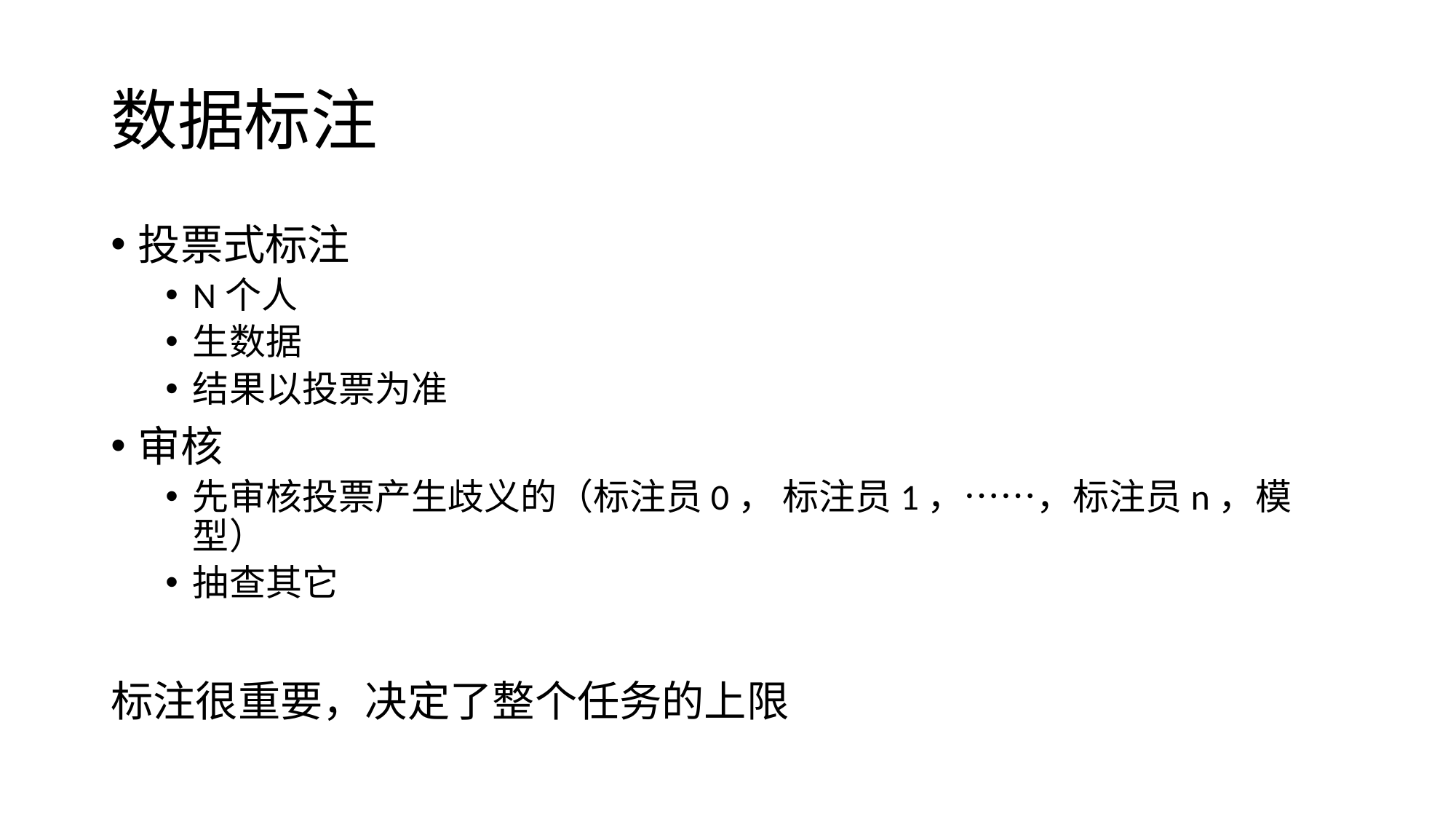

# 数据标注
投票式标注
N个人
生数据
结果以投票为准
审核
先审核投票产生歧义的（标注员0， 标注员1，……，标注员n，模型）
抽查其它

标注很重要，决定了整个任务的上限